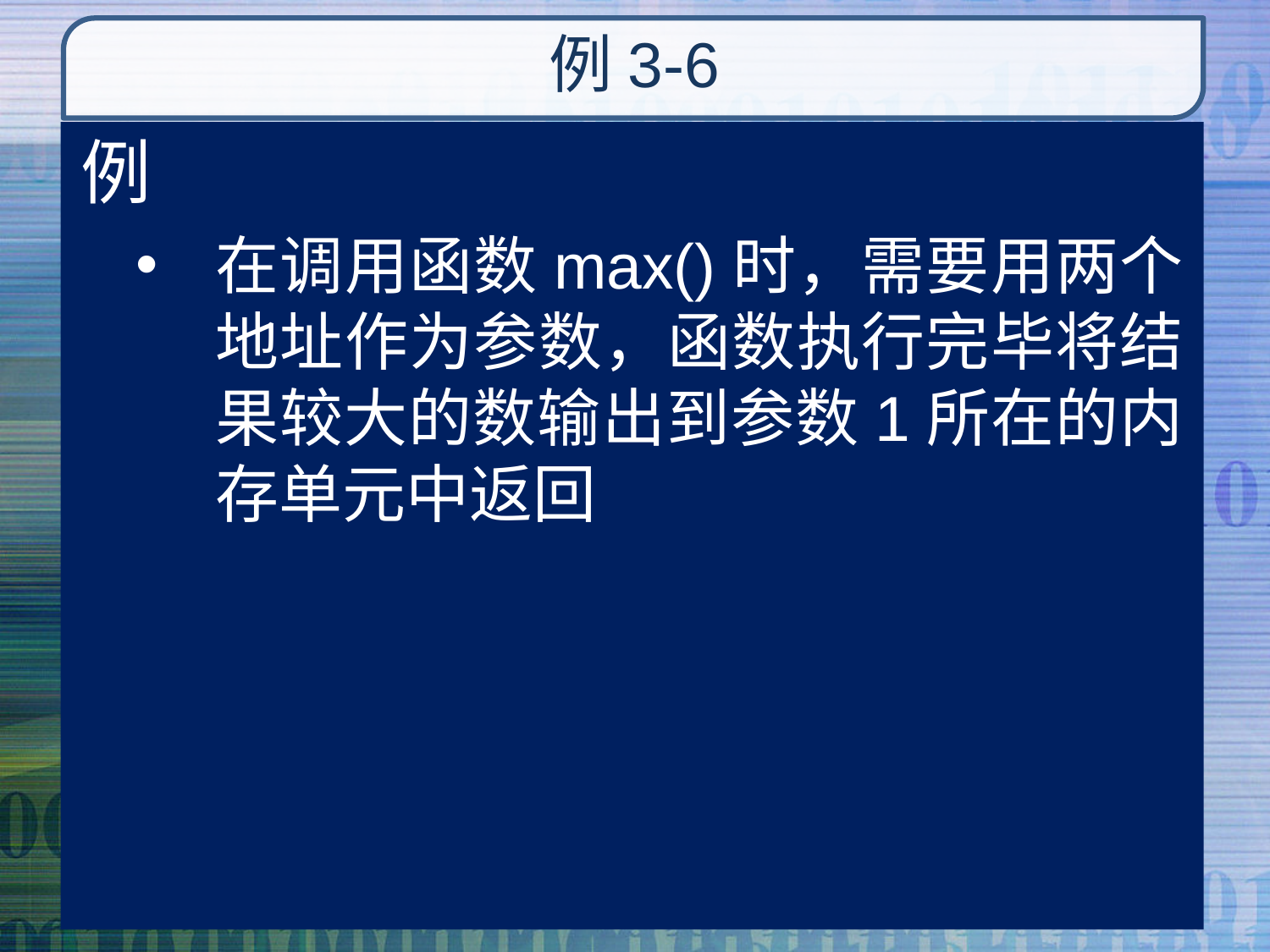

# 例3-6
例
在调用函数max()时，需要用两个地址作为参数，函数执行完毕将结果较大的数输出到参数1所在的内存单元中返回